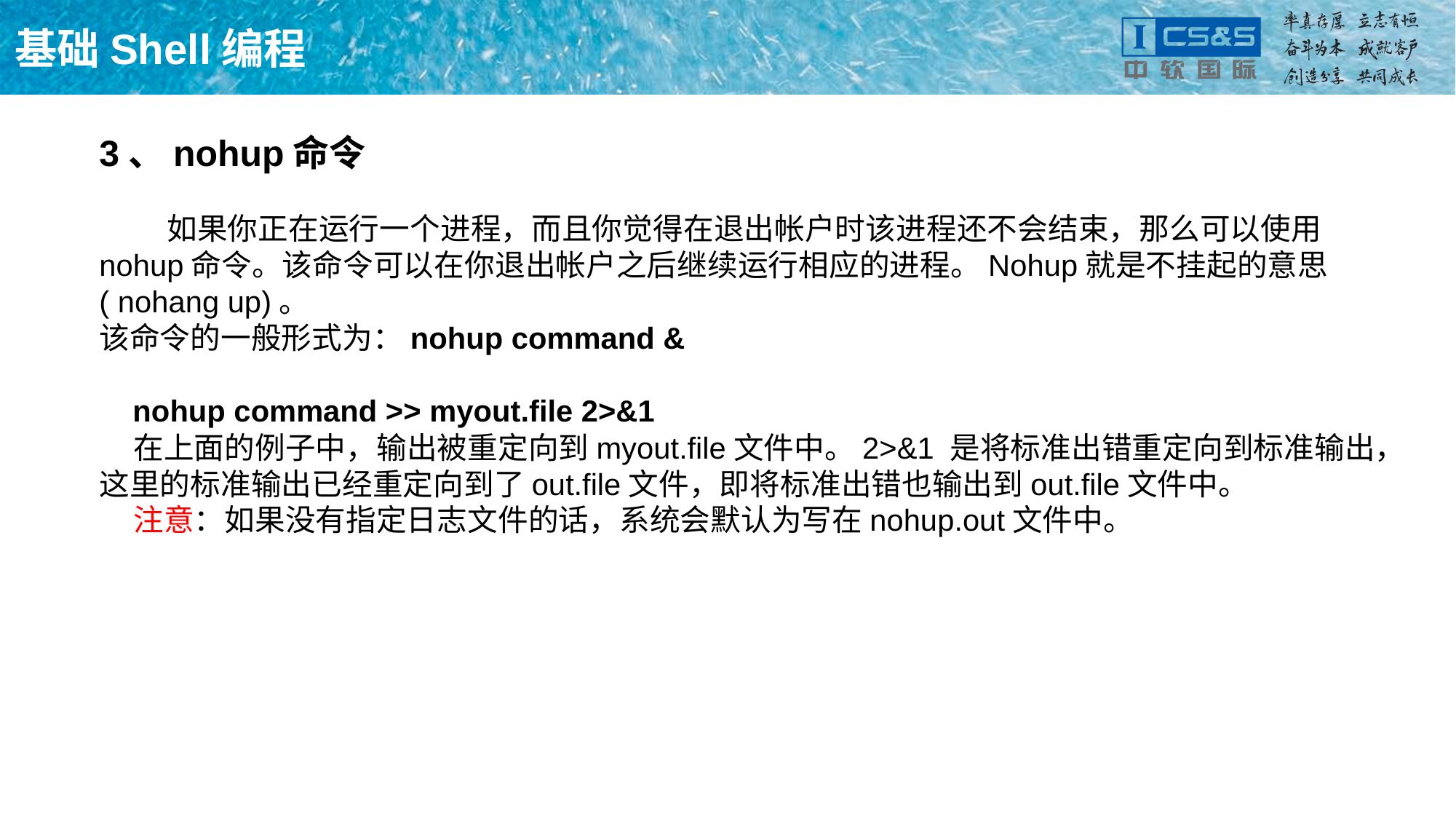

# 基础Shell编程
3、nohup命令

         如果你正在运行一个进程，而且你觉得在退出帐户时该进程还不会结束，那么可以使用nohup命令。该命令可以在你退出帐户之后继续运行相应的进程。Nohup就是不挂起的意思( nohang up)。
该命令的一般形式为：nohup command &

    nohup command >> myout.file 2>&1
    在上面的例子中，输出被重定向到myout.file文件中。2>&1 是将标准出错重定向到标准输出，这里的标准输出已经重定向到了out.file文件，即将标准出错也输出到out.file文件中。
    注意：如果没有指定日志文件的话，系统会默认为写在nohup.out文件中。

24